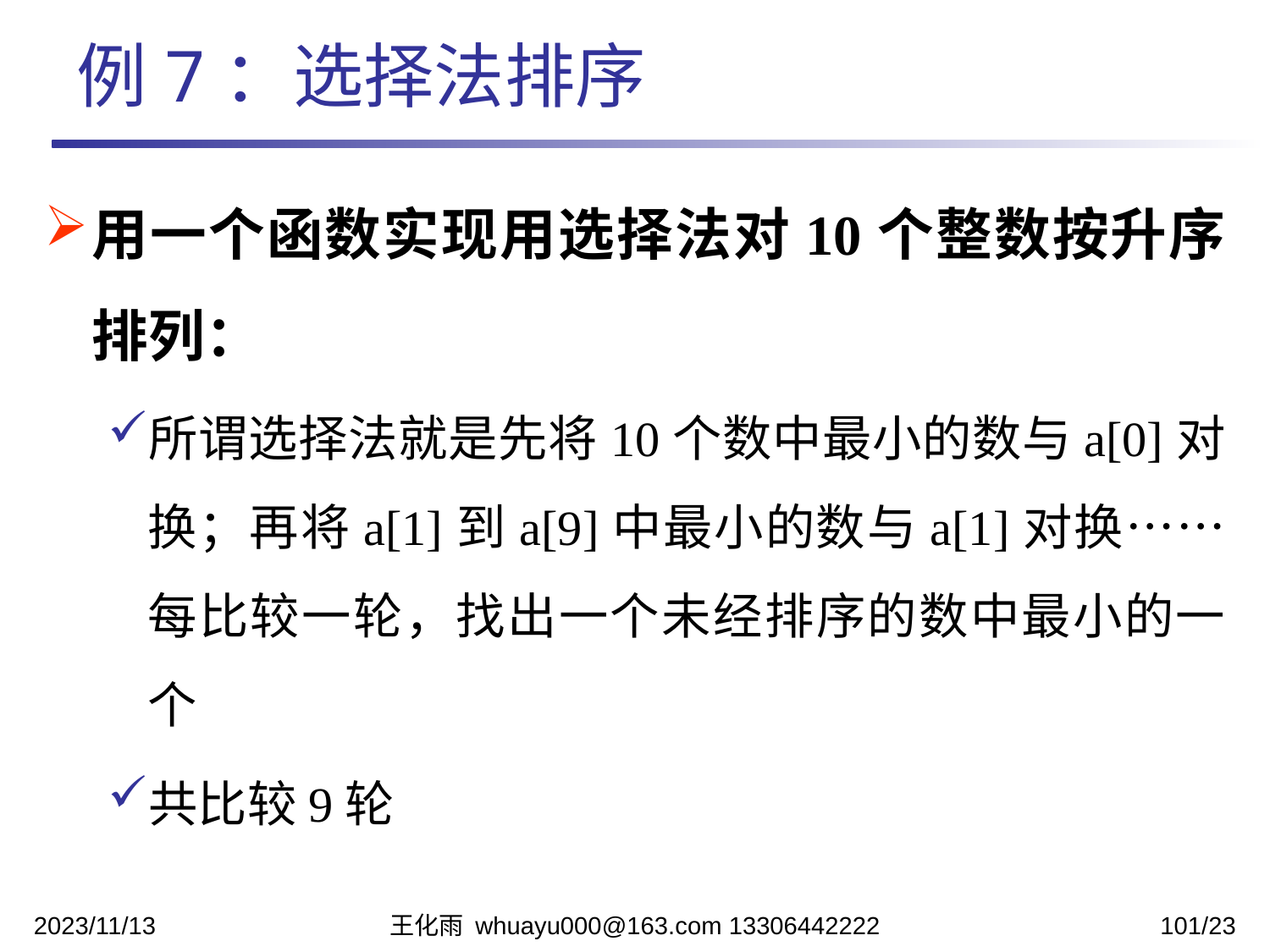

例7：选择法排序
用一个函数实现用选择法对10个整数按升序排列：
所谓选择法就是先将10个数中最小的数与a[0]对换；再将a[1]到a[9]中最小的数与a[1]对换……每比较一轮，找出一个未经排序的数中最小的一个
共比较9轮
2023/11/13
王化雨 whuayu000@163.com 13306442222
101/23